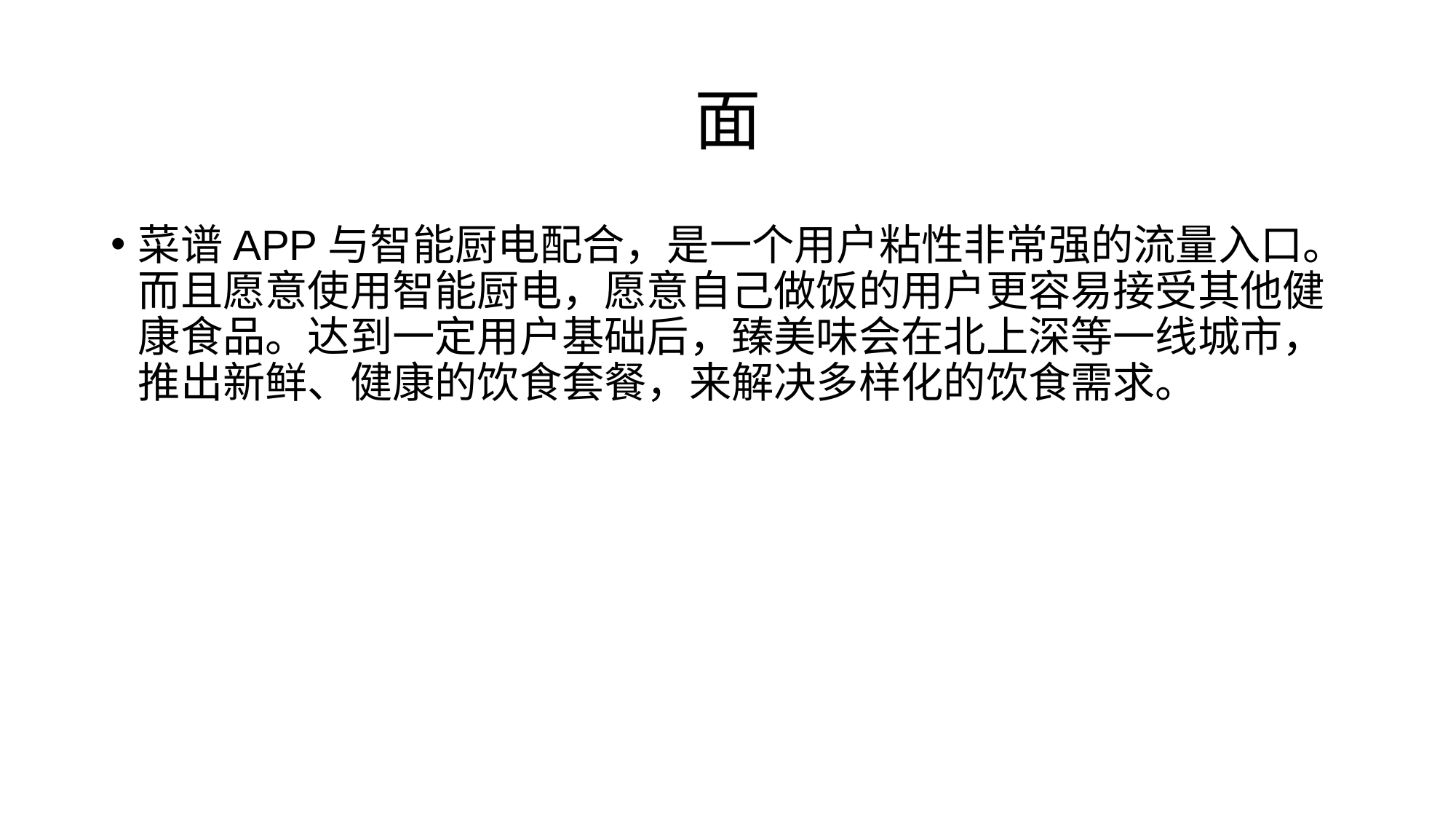

# 面
菜谱APP与智能厨电配合，是一个用户粘性非常强的流量入口。而且愿意使用智能厨电，愿意自己做饭的用户更容易接受其他健康食品。达到一定用户基础后，臻美味会在北上深等一线城市，推出新鲜、健康的饮食套餐，来解决多样化的饮食需求。